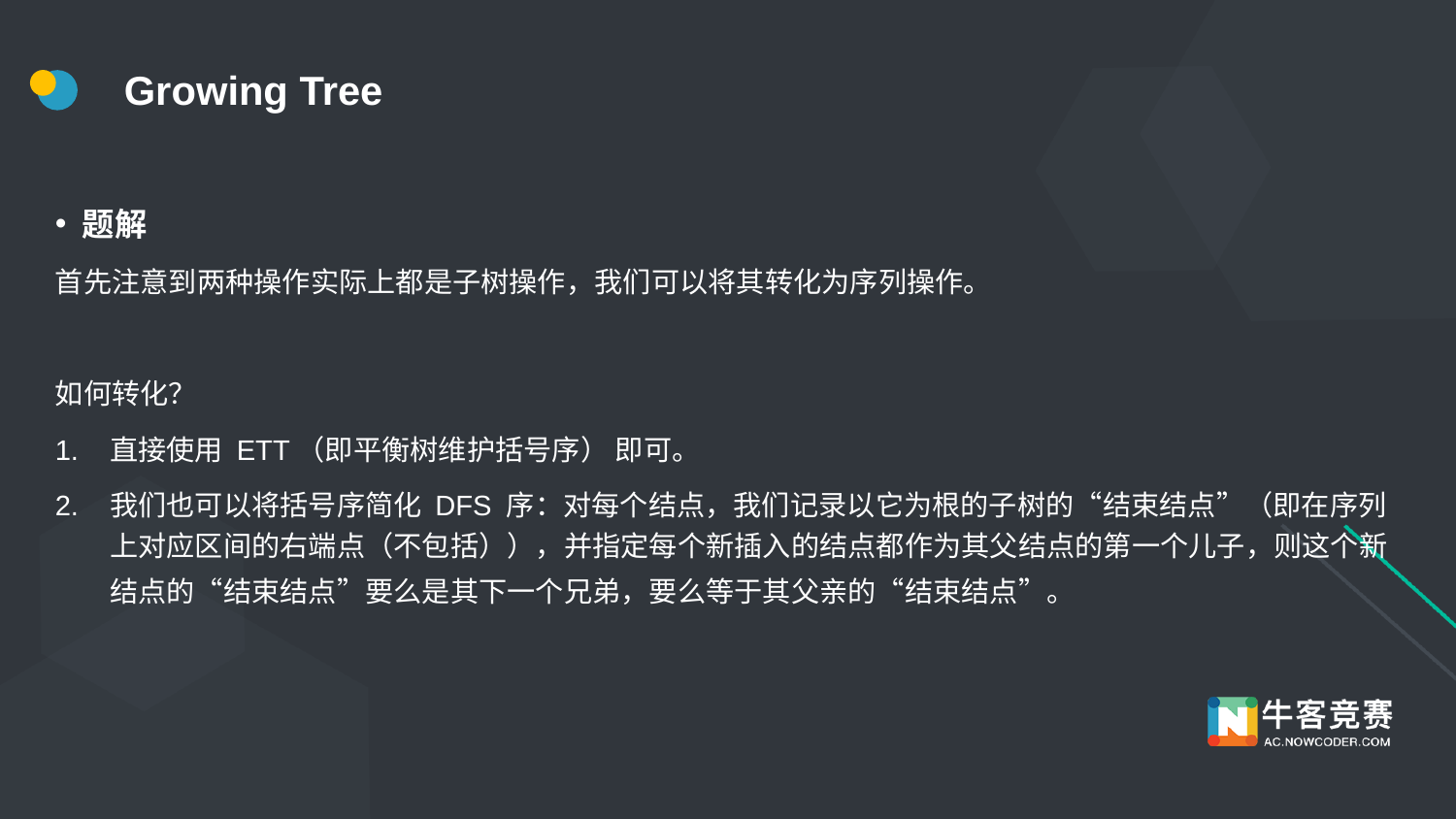

# Growing Tree
题解
首先注意到两种操作实际上都是子树操作，我们可以将其转化为序列操作。

如何转化？
直接使用 ETT（即平衡树维护括号序） 即可。
我们也可以将括号序简化 DFS 序：对每个结点，我们记录以它为根的子树的“结束结点”（即在序列上对应区间的右端点（不包括）），并指定每个新插入的结点都作为其父结点的第一个儿子，则这个新结点的“结束结点”要么是其下一个兄弟，要么等于其父亲的“结束结点”。